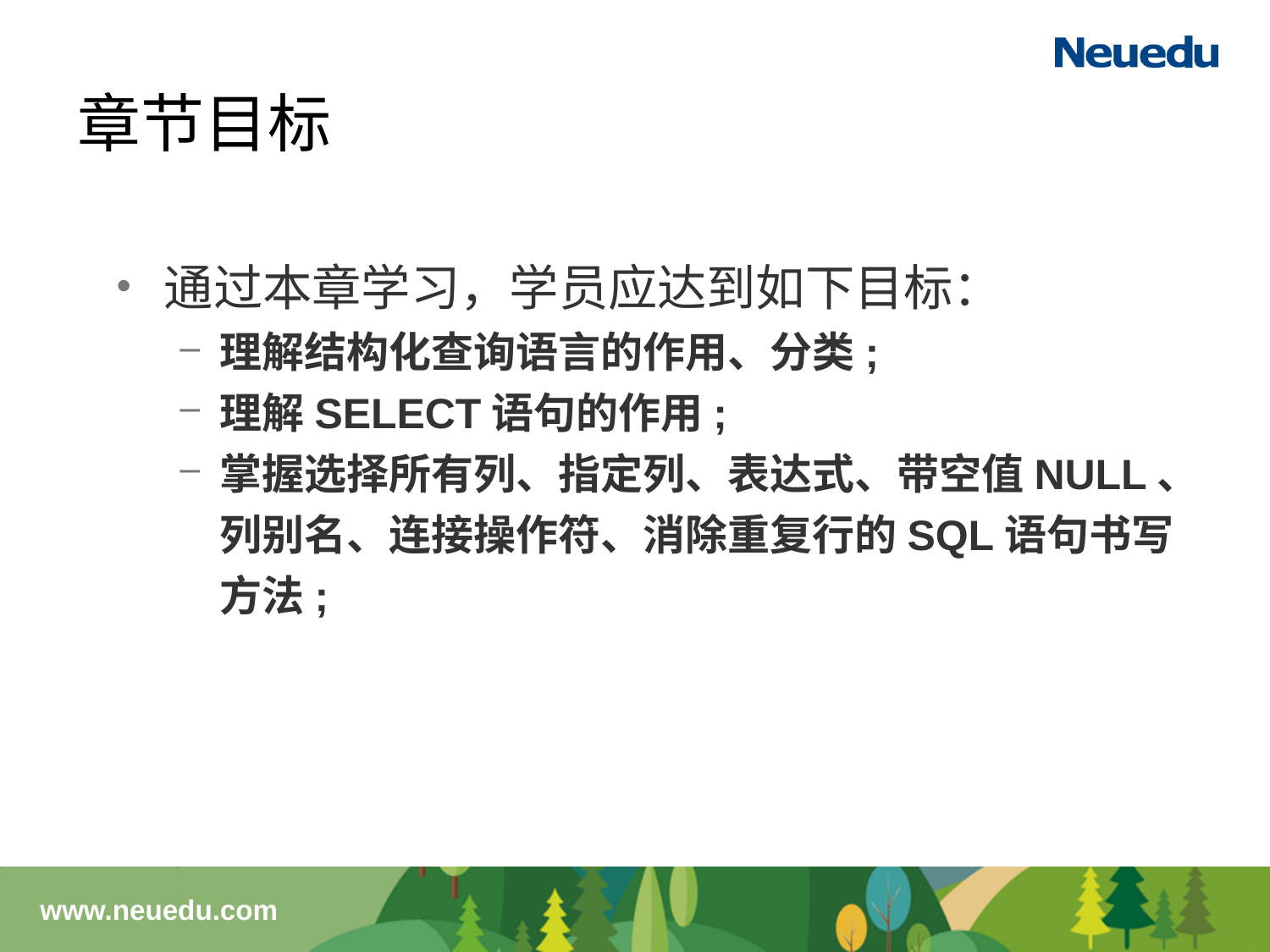

章节目标
通过本章学习，学员应达到如下目标：
理解结构化查询语言的作用、分类;
理解SELECT语句的作用;
掌握选择所有列、指定列、表达式、带空值NULL、列别名、连接操作符、消除重复行的SQL语句书写方法;